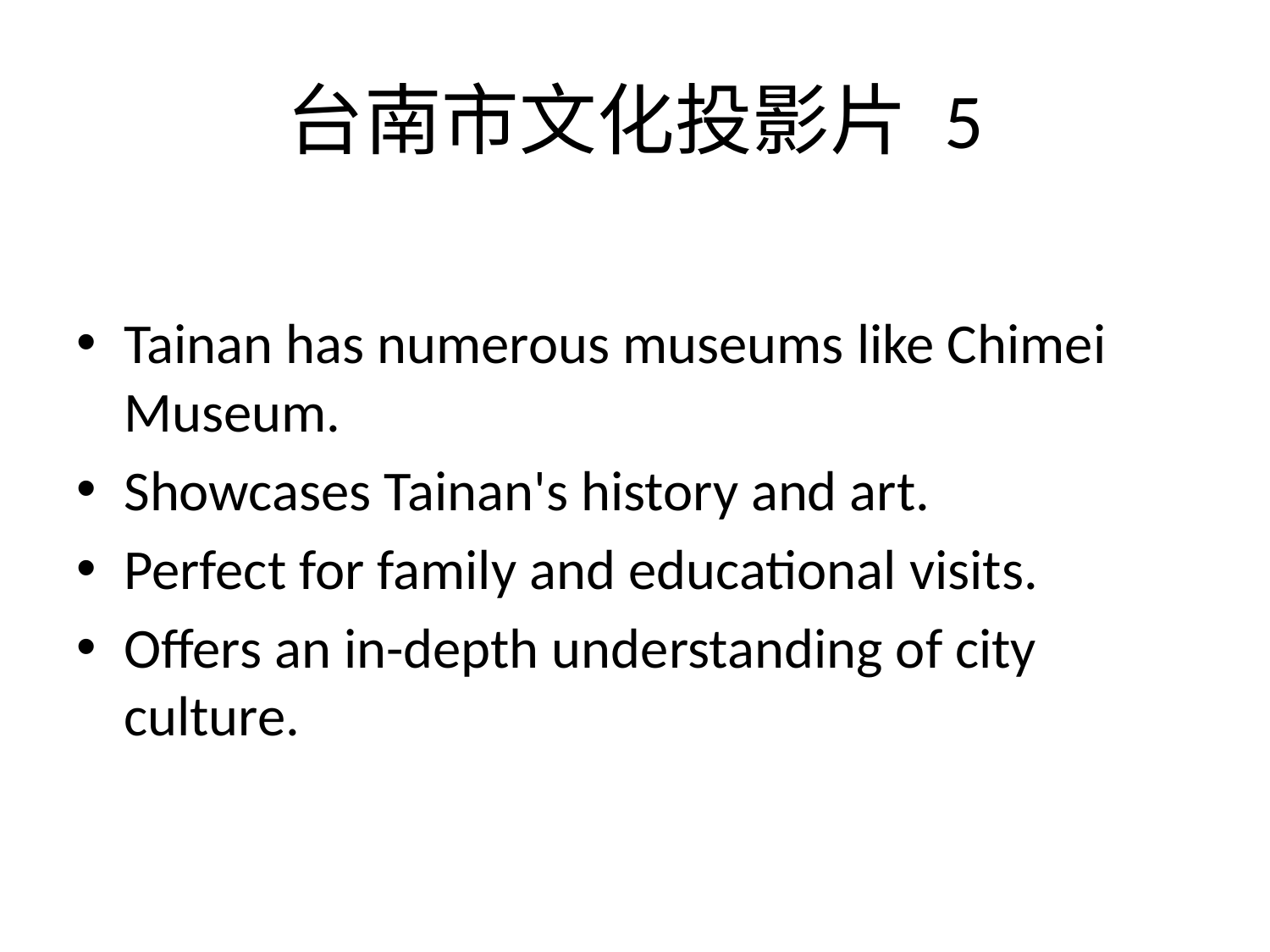

# 台南市文化投影片 5

Tainan has numerous museums like Chimei Museum.
Showcases Tainan's history and art.
Perfect for family and educational visits.
Offers an in-depth understanding of city culture.